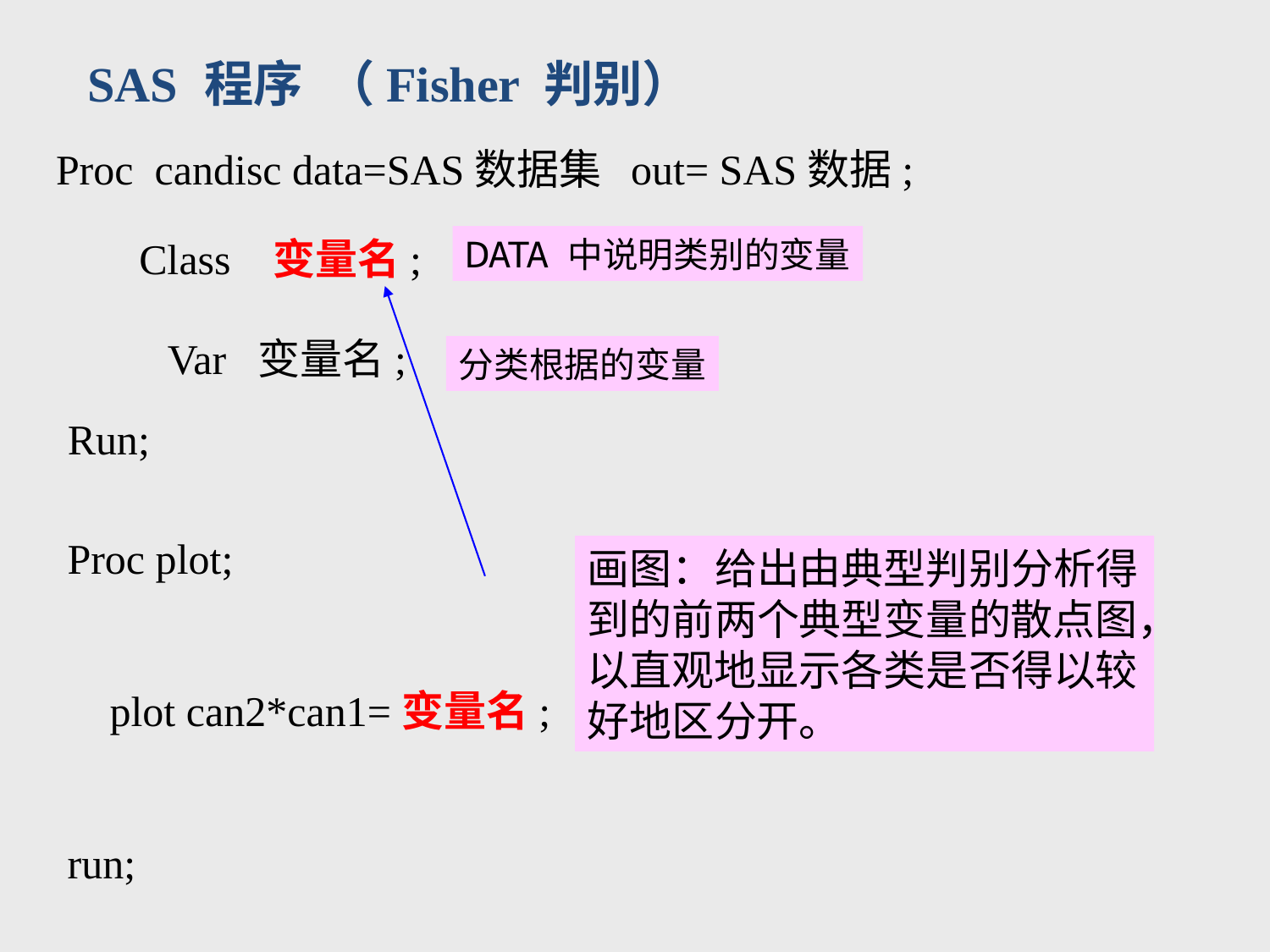

SAS 程序  （Fisher 判别）
Proc  candisc data=SAS数据集  out= SAS数据;
Class   变量名;
DATA 中说明类别的变量

Var  变量名;
分类根据的变量
Run;
Proc plot;
    plot can2*can1=变量名;
run;
画图：给出由典型判别分析得到的前两个典型变量的散点图，以直观地显示各类是否得以较好地区分开。